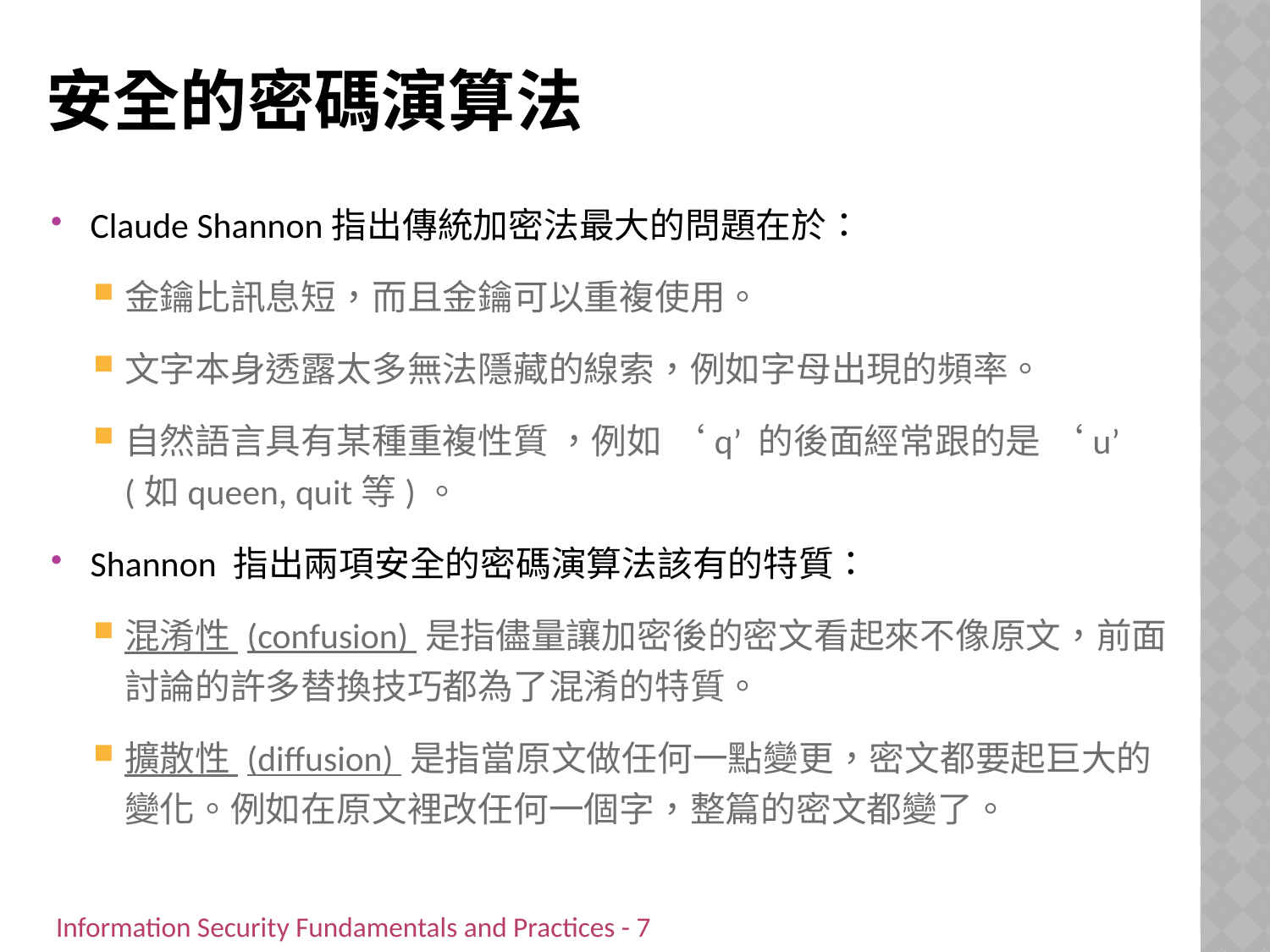

# 安全的密碼演算法
Claude Shannon指出傳統加密法最大的問題在於：
金鑰比訊息短，而且金鑰可以重複使用。
文字本身透露太多無法隱藏的線索，例如字母出現的頻率。
自然語言具有某種重複性質 ，例如 ‘q’ 的後面經常跟的是 ‘u’ (如queen, quit等)。
Shannon 指出兩項安全的密碼演算法該有的特質：
混淆性 (confusion) 是指儘量讓加密後的密文看起來不像原文，前面討論的許多替換技巧都為了混淆的特質。
擴散性 (diffusion) 是指當原文做任何一點變更，密文都要起巨大的變化。例如在原文裡改任何一個字，整篇的密文都變了。